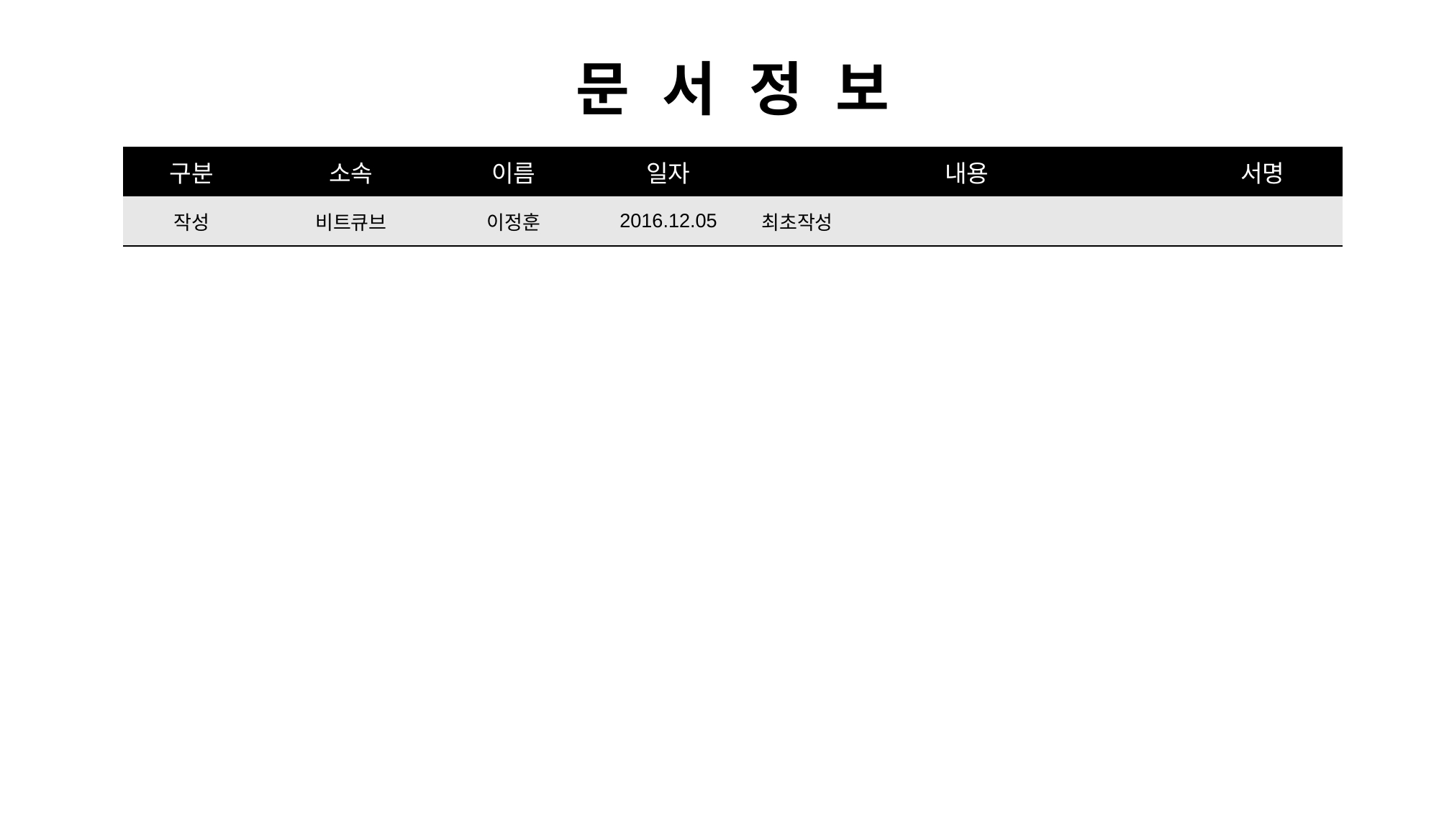

문  서  정  보
| 구분 | 소속 | 이름 | 일자 | 내용 | 서명 |
| --- | --- | --- | --- | --- | --- |
| 작성 | 비트큐브 | 이정훈 | 2016.12.05 | 최초작성 |  |